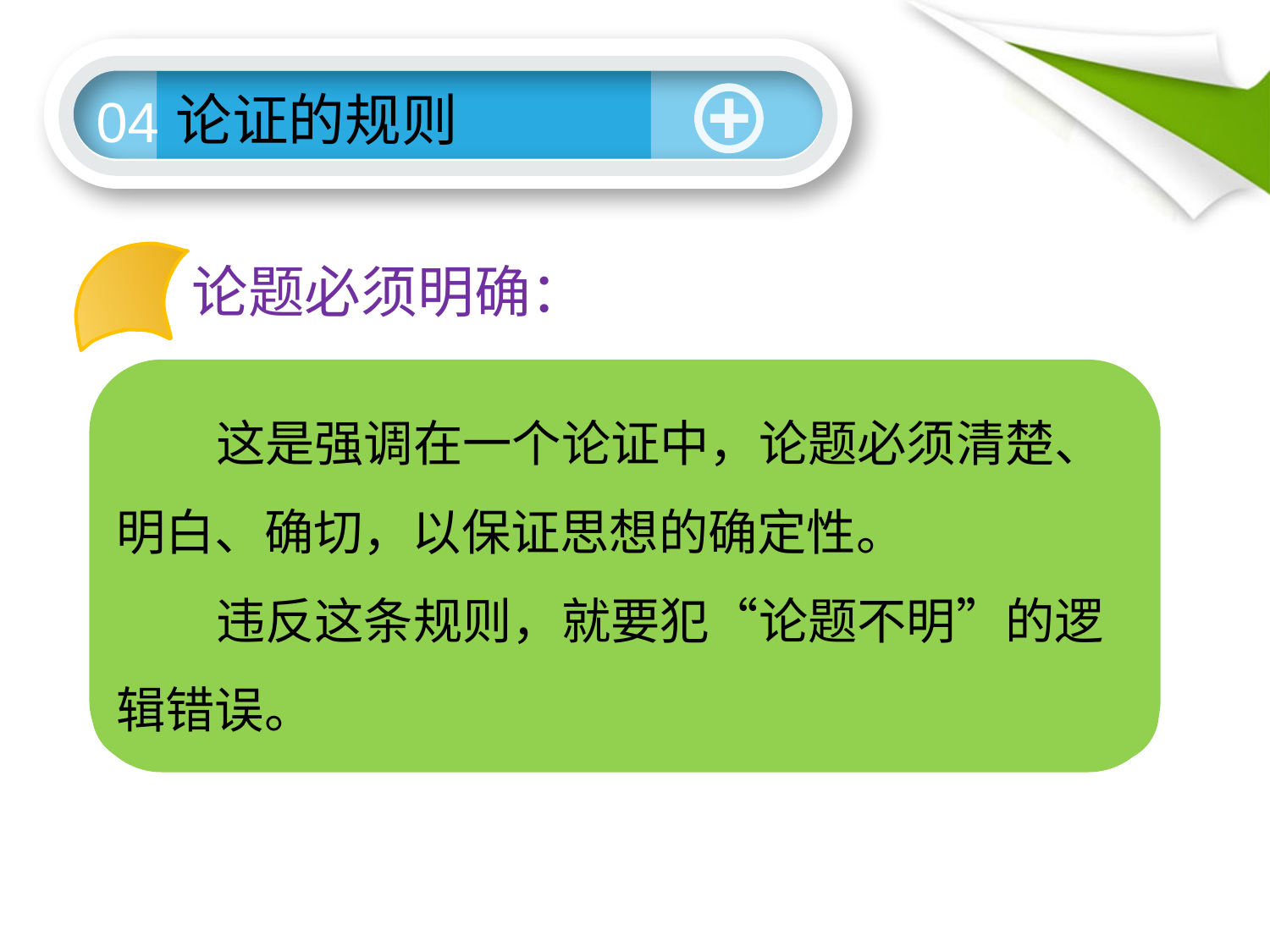

论证的规则
04

论题必须明确：

A  —  B
B  —  A

        这是强调在一个论证中，论题必须清楚、明白、确切，以保证思想的确定性。
        违反这条规则，就要犯“论题不明”的逻辑错误。